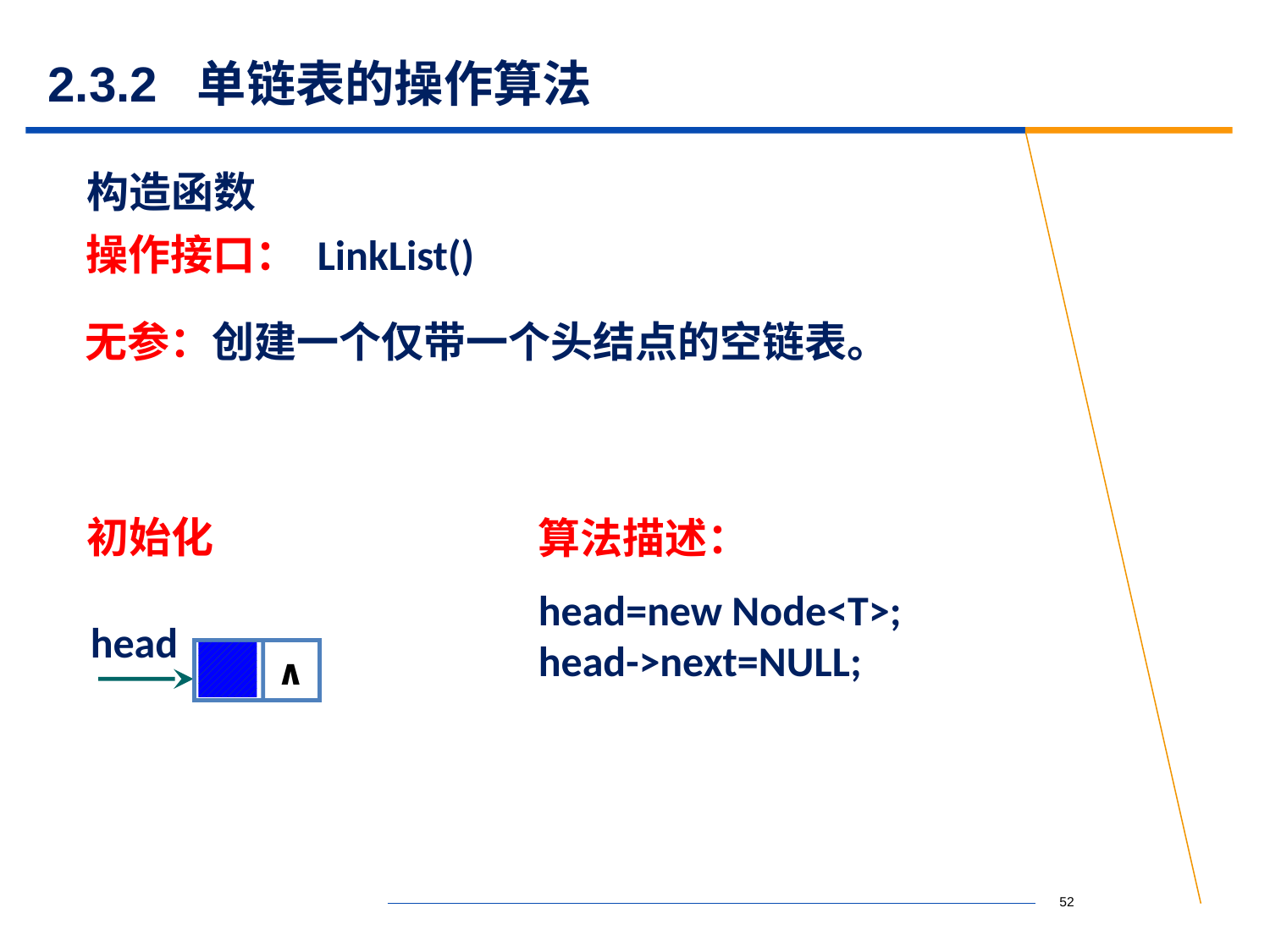

# 2.3.2  单链表的操作算法
构造函数
操作接口： LinkList()
无参：创建一个仅带一个头结点的空链表。

初始化
head

∧

算法描述：
head=new Node<T>;
head->next=NULL;